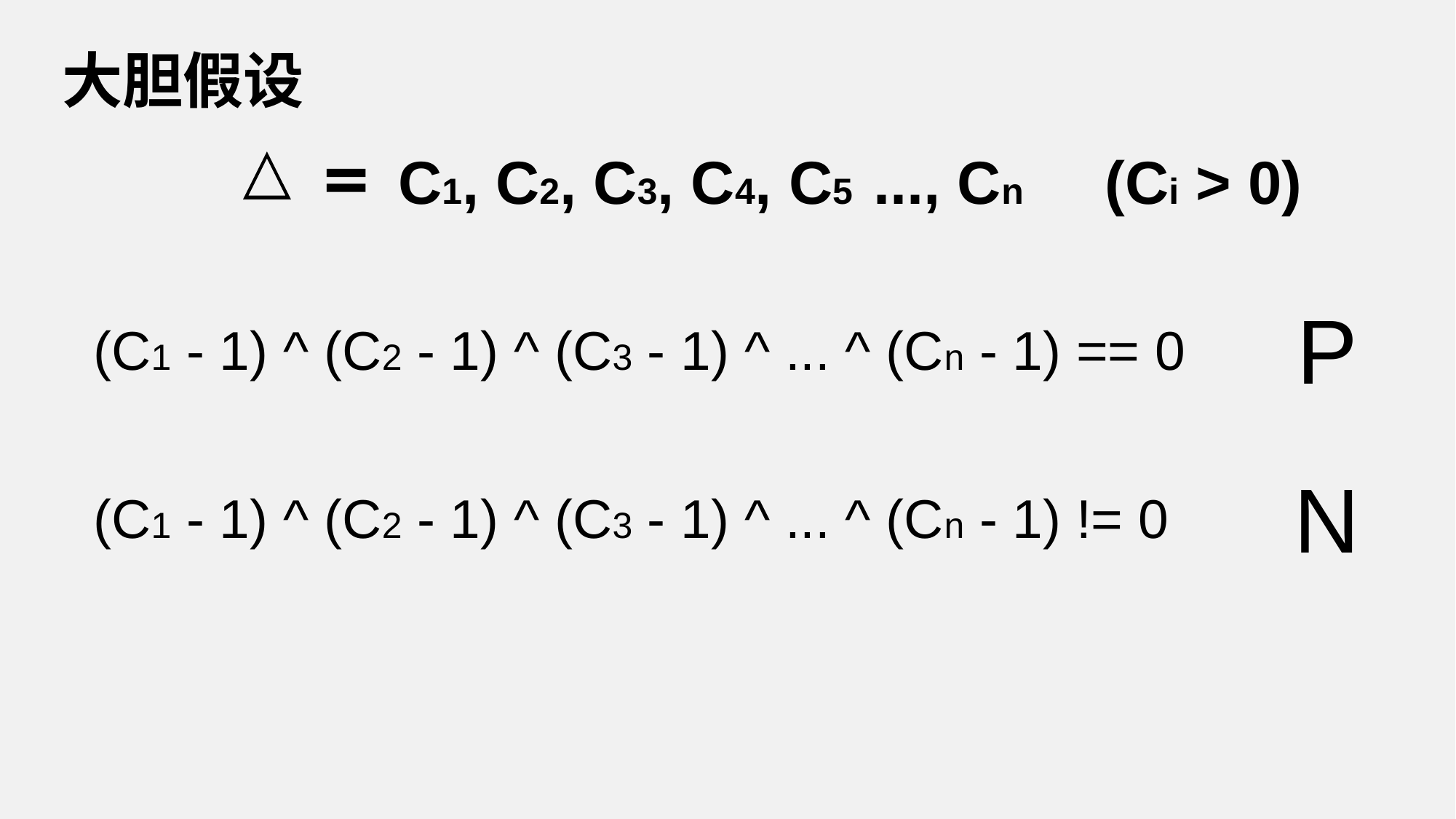

大胆假设
C1, C2, C3, C4, C5  ..., Cn        (Ci > 0)

P
(C1 - 1) ^ (C2 - 1) ^ (C3 - 1) ^ ... ^ (Cn - 1) == 0
N
(C1 - 1) ^ (C2 - 1) ^ (C3 - 1) ^ ... ^ (Cn - 1) != 0